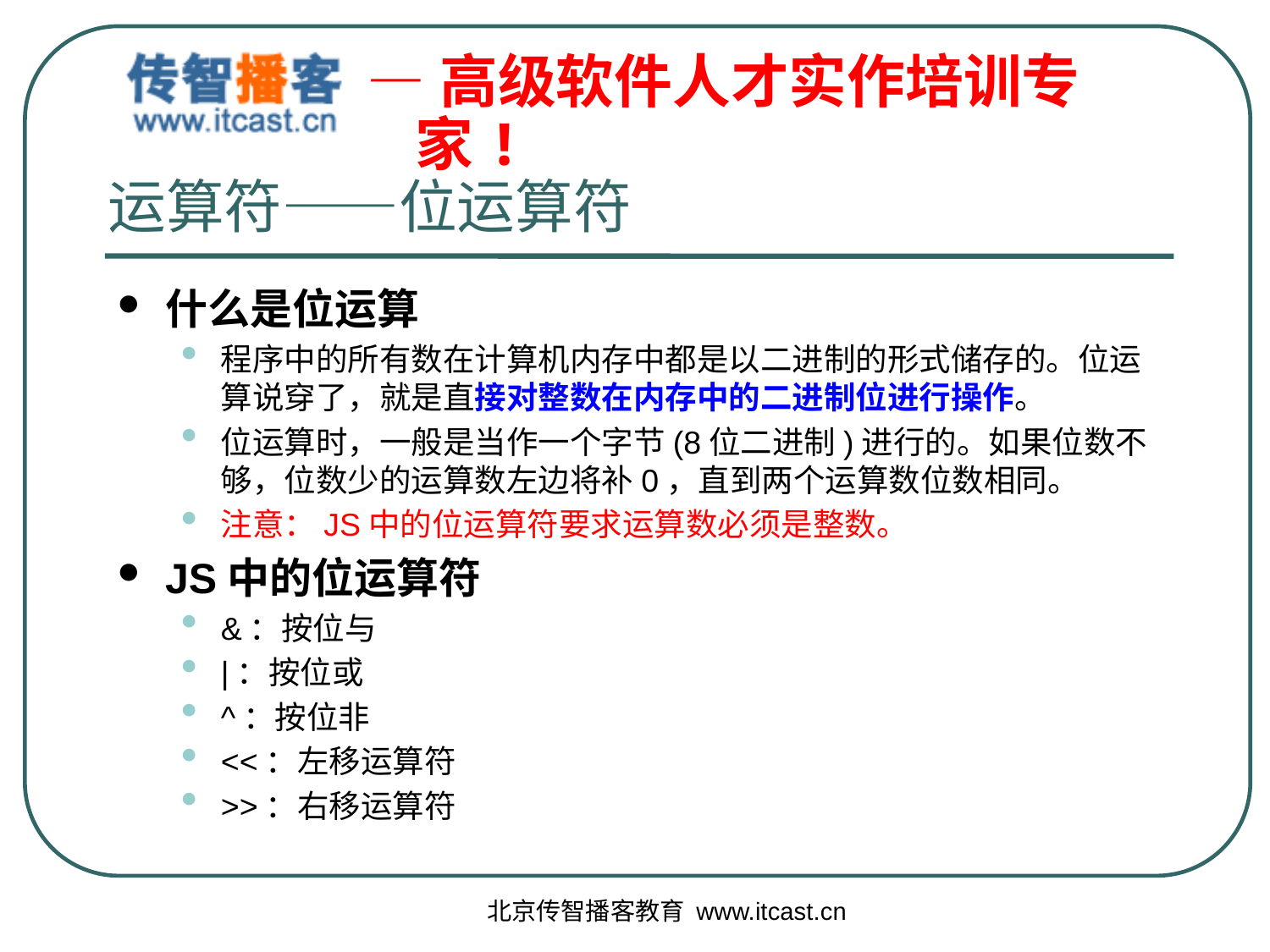

运算符——位运算符
什么是位运算
程序中的所有数在计算机内存中都是以二进制的形式储存的。位运算说穿了，就是直接对整数在内存中的二进制位进行操作。
位运算时，一般是当作一个字节(8位二进制)进行的。如果位数不够，位数少的运算数左边将补0，直到两个运算数位数相同。
注意：JS中的位运算符要求运算数必须是整数。
JS中的位运算符
&：按位与
|：按位或
^：按位非
<<：左移运算符
>>：右移运算符